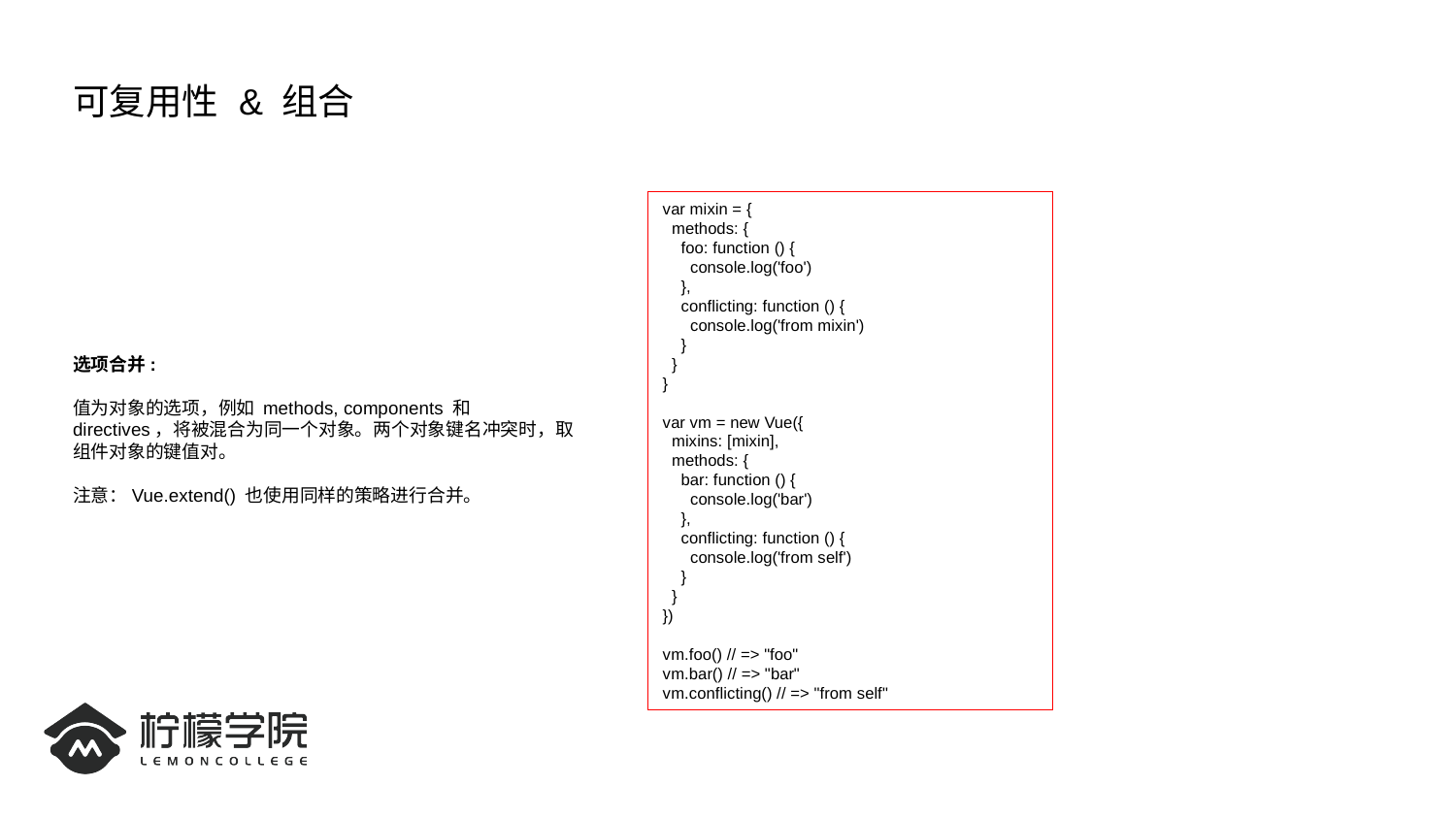

# 可复用性 & 组合
选项合并:

值为对象的选项，例如 methods, components 和 directives，将被混合为同一个对象。两个对象键名冲突时，取组件对象的键值对。

注意：Vue.extend() 也使用同样的策略进行合并。
var mixin = {
  methods: {
    foo: function () {
      console.log('foo')
    },
    conflicting: function () {
      console.log('from mixin')
    }
  }
}

var vm = new Vue({
  mixins: [mixin],
  methods: {
    bar: function () {
      console.log('bar')
    },
    conflicting: function () {
      console.log('from self')
    }
  }
})

vm.foo() // => "foo"
vm.bar() // => "bar"
vm.conflicting() // => "from self"